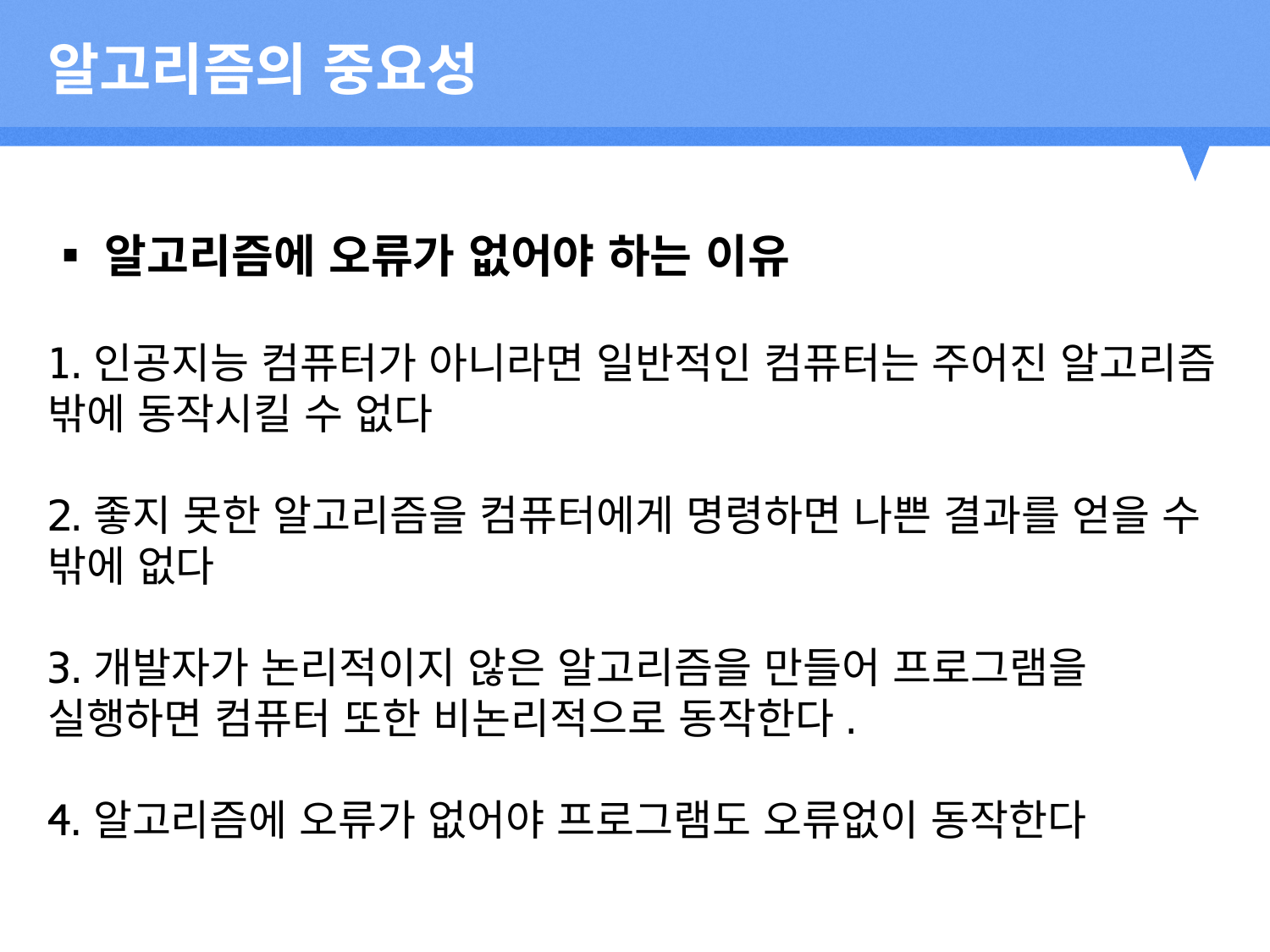

알고리즘의 중요성
▪알고리즘에 오류가 없어야 하는 이유

1.인공지능 컴퓨터가 아니라면 일반적인 컴퓨터는 주어진 알고리즘 밖에 동작시킬 수 없다

2.좋지 못한 알고리즘을 컴퓨터에게 명령하면 나쁜 결과를 얻을 수 밖에 없다

3.개발자가 논리적이지 않은 알고리즘을 만들어 프로그램을 실행하면 컴퓨터 또한 비논리적으로 동작한다.

4.알고리즘에 오류가 없어야 프로그램도 오류없이 동작한다
2012
2011
2013